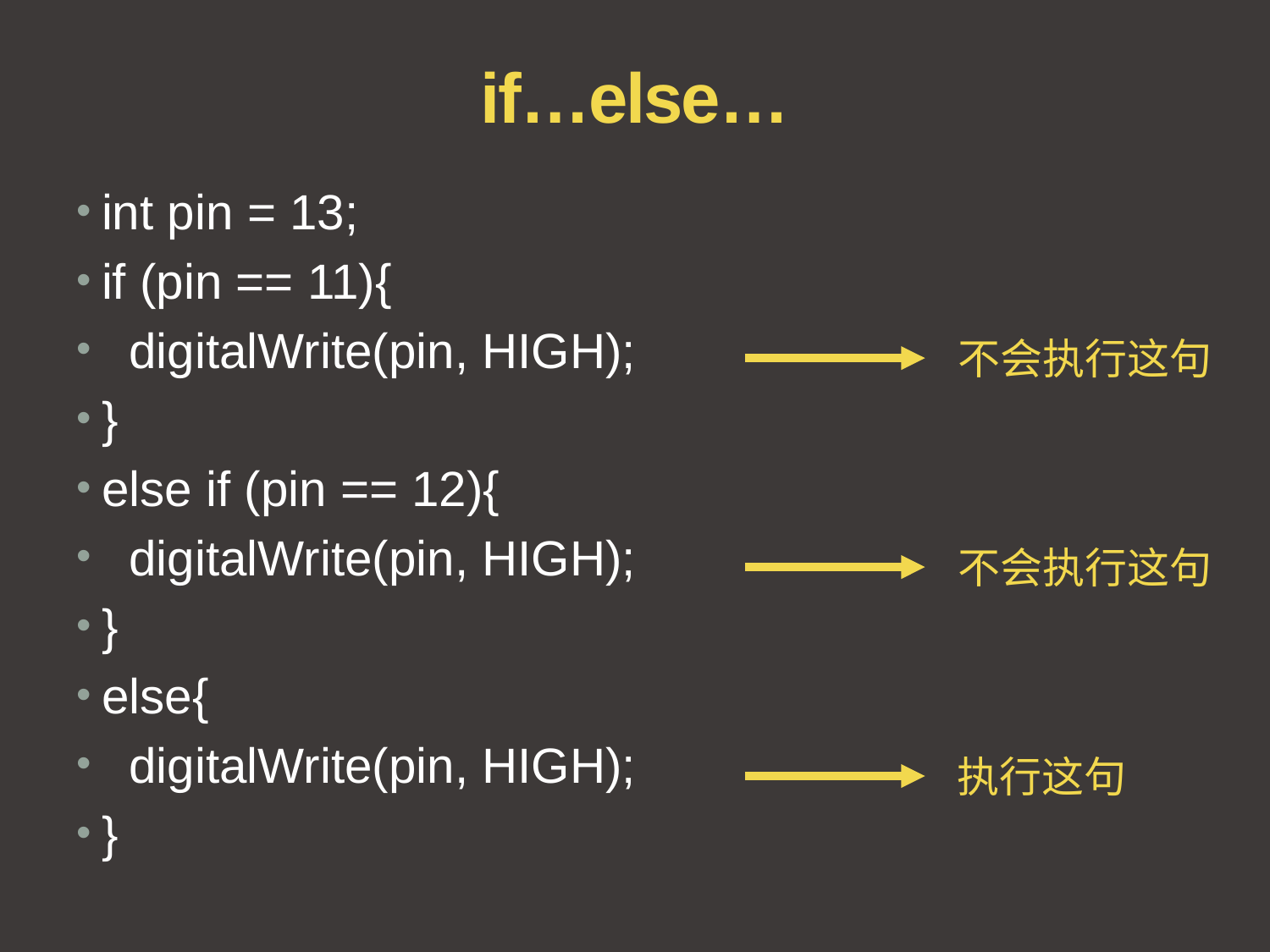

# if…else…
int pin = 13;
if (pin == 11){
  digitalWrite(pin, HIGH);
}
else if (pin == 12){
  digitalWrite(pin, HIGH);
}
else{
  digitalWrite(pin, HIGH);
}
不会执行这句
不会执行这句
执行这句